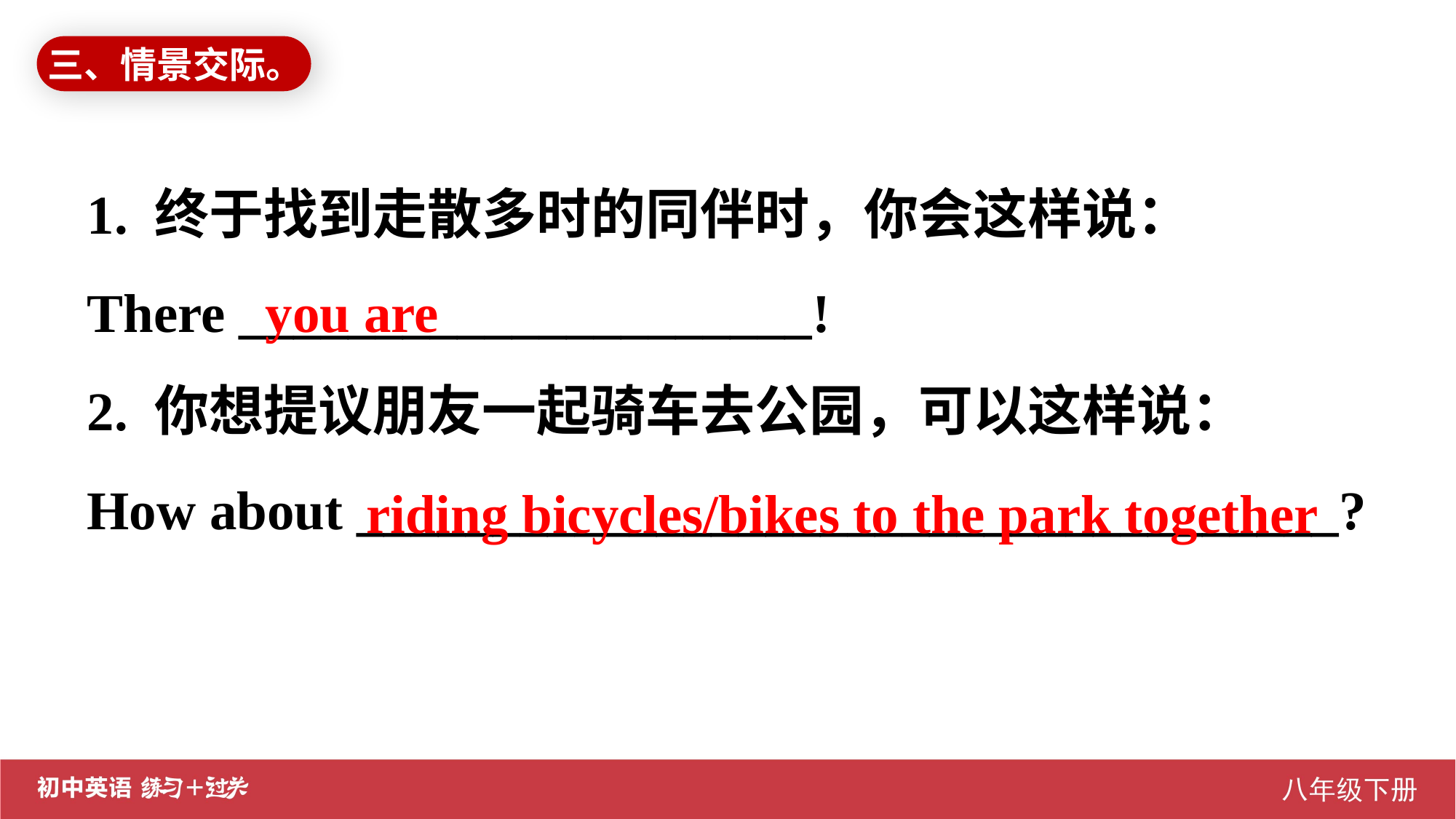

三、情景交际。
1. 终于找到走散多时的同伴时，你会这样说：
There _____________________!
2. 你想提议朋友一起骑车去公园，可以这样说：
How about ____________________________________?
you are
riding bicycles/bikes to the park together